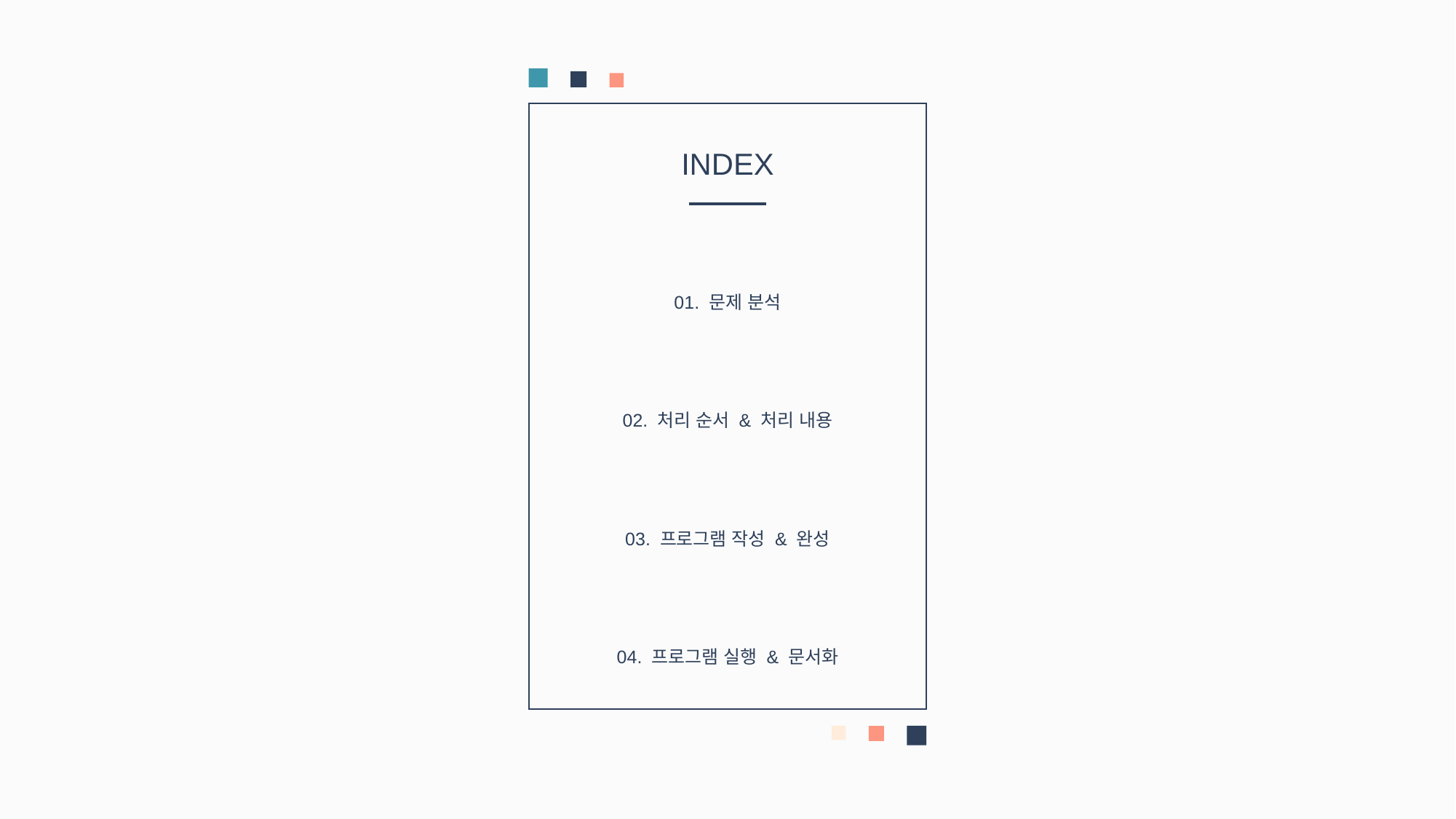

INDEX
01. 문제 분석
02. 처리 순서 & 처리 내용
03. 프로그램 작성 & 완성
04. 프로그램 실행 & 문서화